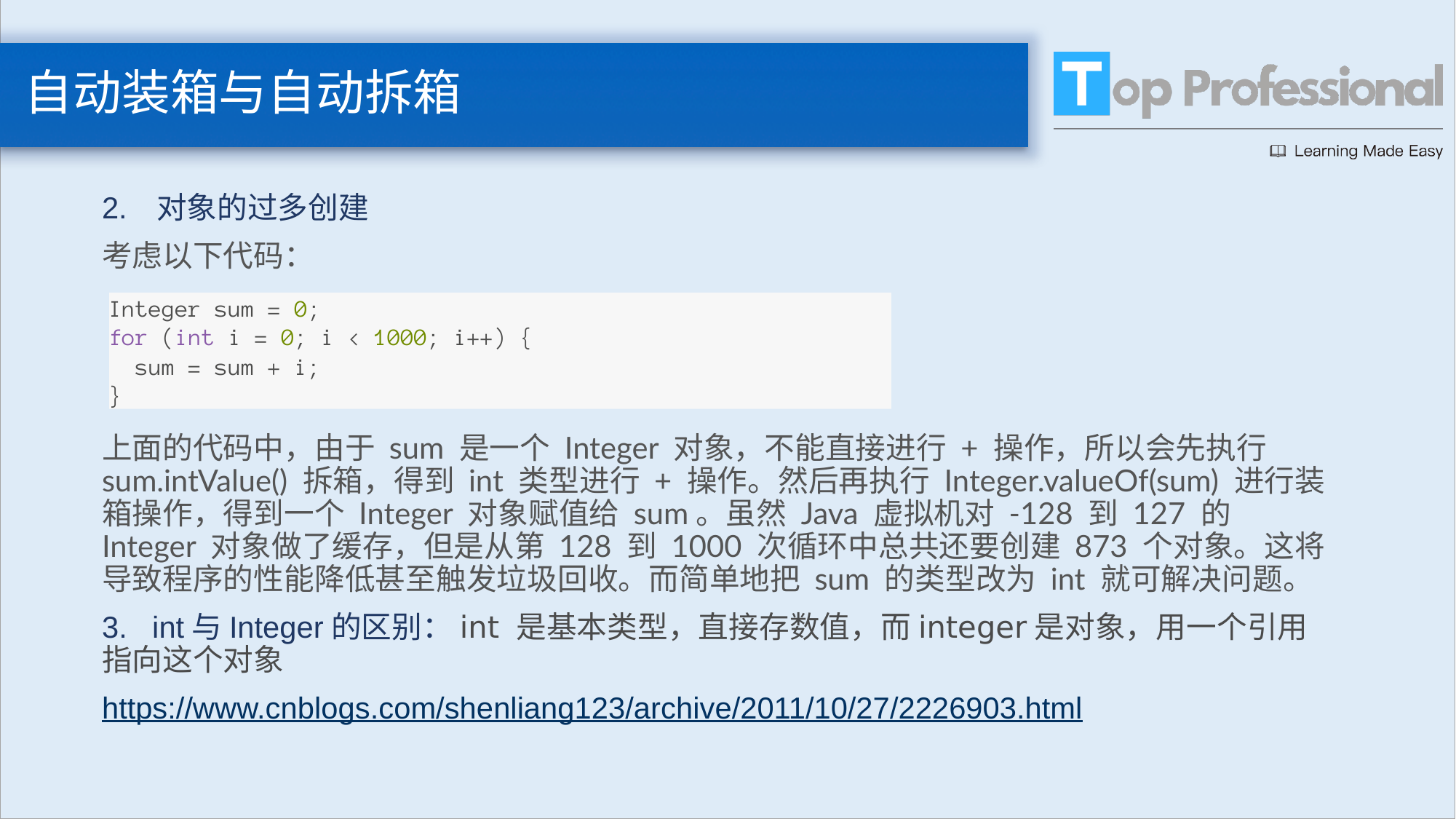

# 自动装箱与自动拆箱
对象的过多创建
考虑以下代码：

上面的代码中，由于 sum 是一个 Integer 对象，不能直接进行 + 操作，所以会先执行 sum.intValue() 拆箱，得到 int 类型进行 + 操作。然后再执行 Integer.valueOf(sum) 进行装箱操作，得到一个 Integer 对象赋值给 sum。虽然 Java 虚拟机对 -128 到 127 的 Integer 对象做了缓存，但是从第 128 到 1000 次循环中总共还要创建 873 个对象。这将导致程序的性能降低甚至触发垃圾回收。而简单地把 sum 的类型改为 int 就可解决问题。
3.   int与Integer的区别：int 是基本类型，直接存数值，而integer是对象，用一个引用指向这个对象
https://www.cnblogs.com/shenliang123/archive/2011/10/27/2226903.html
Integer sum = 0;
for (int i = 0; i < 1000; i++) {
  sum = sum + i;
}